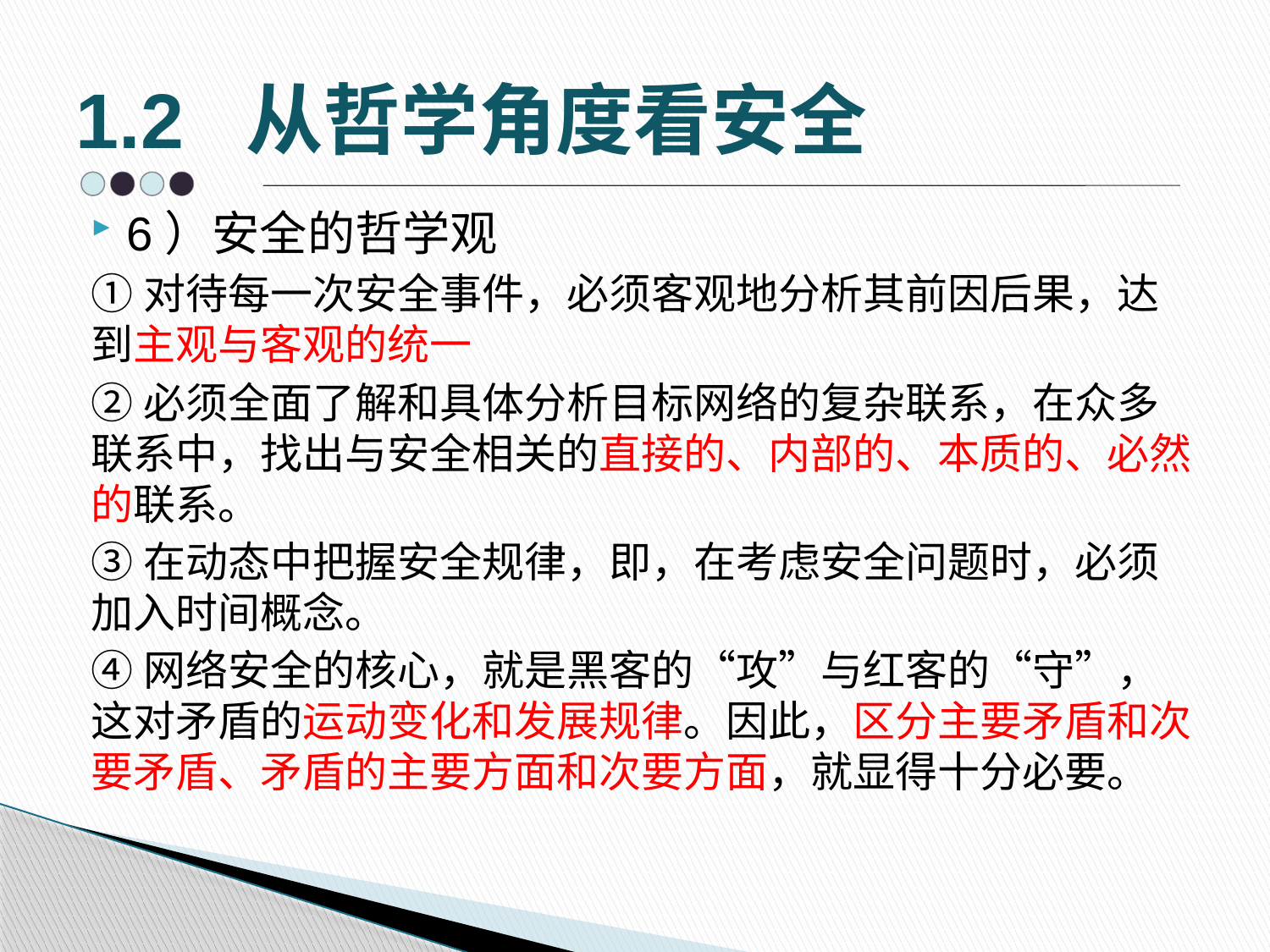

# 1.2  从哲学角度看安全

6）安全的哲学观
①对待每一次安全事件，必须客观地分析其前因后果，达到主观与客观的统一
②必须全面了解和具体分析目标网络的复杂联系，在众多联系中，找出与安全相关的直接的、内部的、本质的、必然的联系。
③在动态中把握安全规律，即，在考虑安全问题时，必须加入时间概念。
④网络安全的核心，就是黑客的“攻”与红客的“守”，这对矛盾的运动变化和发展规律。因此，区分主要矛盾和次要矛盾、矛盾的主要方面和次要方面，就显得十分必要。